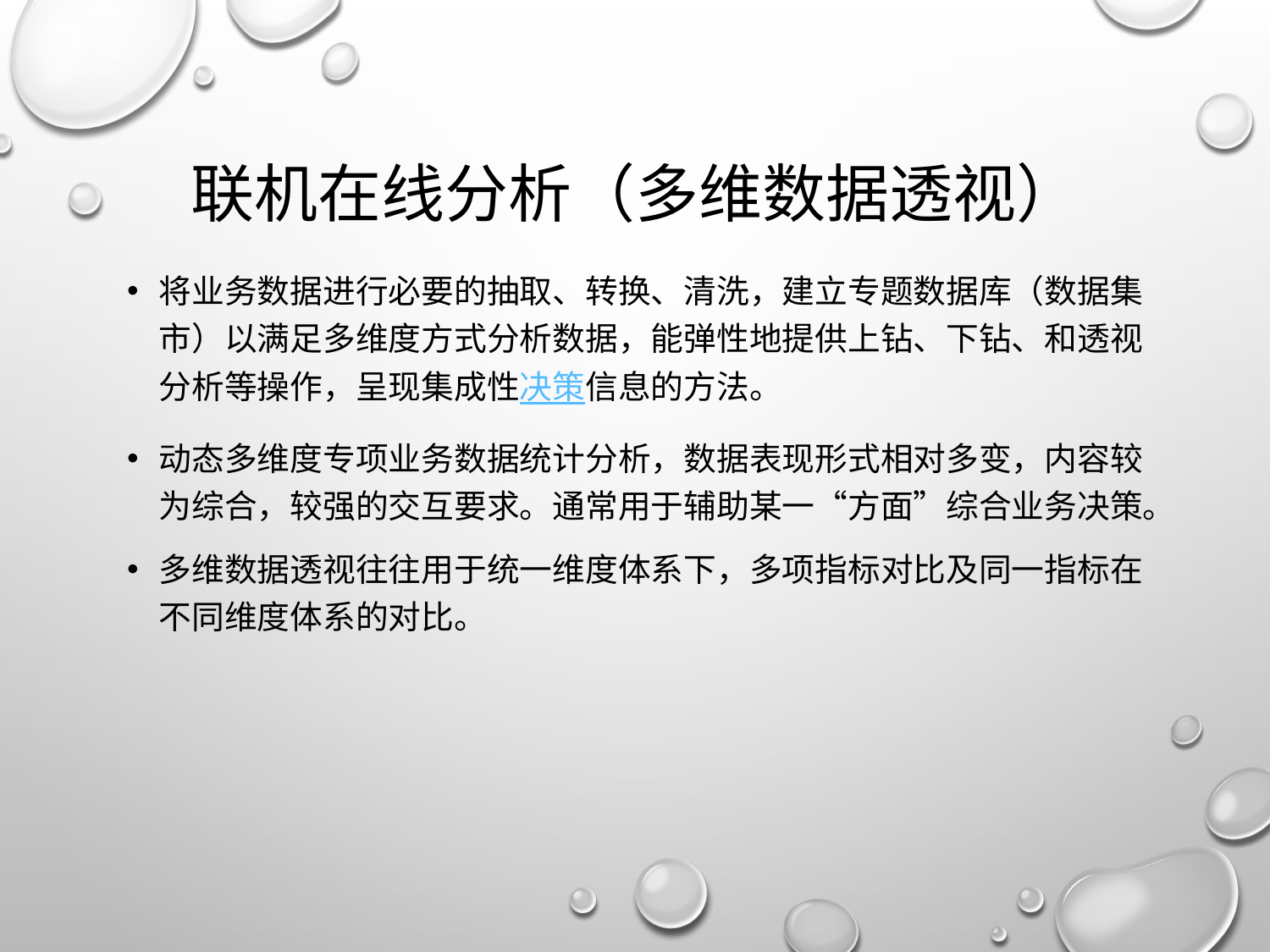

# 联机在线分析（多维数据透视）
将业务数据进行必要的抽取、转换、清洗，建立专题数据库（数据集市）以满足多维度方式分析数据，能弹性地提供上钻、下钻、和透视分析等操作，呈现集成性决策信息的方法。
动态多维度专项业务数据统计分析，数据表现形式相对多变，内容较为综合，较强的交互要求。通常用于辅助某一“方面”综合业务决策。
多维数据透视往往用于统一维度体系下，多项指标对比及同一指标在不同维度体系的对比。